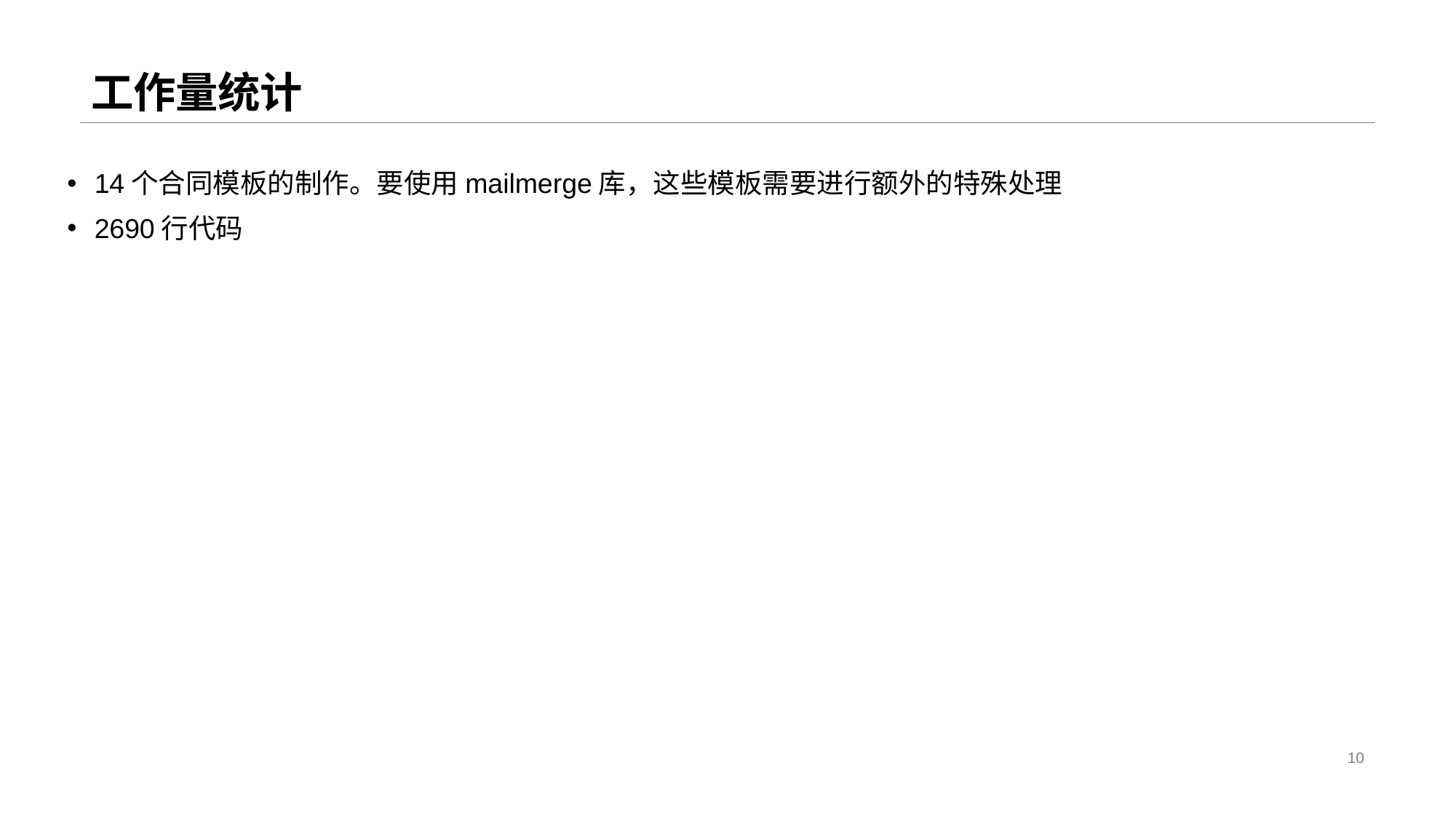

# 工作量统计
14个合同模板的制作。要使用mailmerge库，这些模板需要进行额外的特殊处理
2690行代码
10